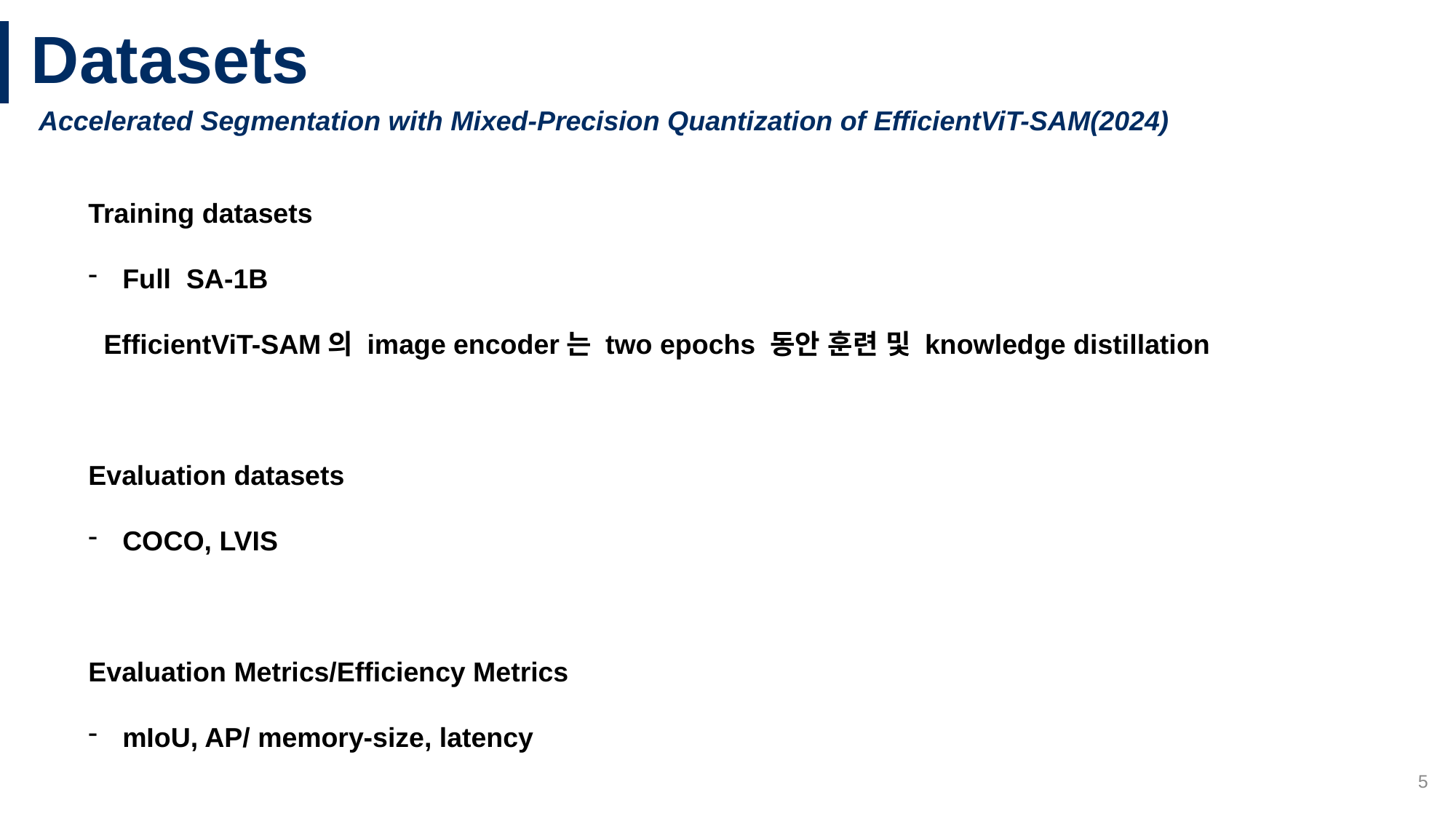

# Datasets
 Accelerated Segmentation with Mixed-Precision Quantization of EfficientViT-SAM(2024)
Training datasets
Full  SA-1B
  EfficientViT-SAM의 image encoder는 two epochs 동안 훈련 및 knowledge distillation

Evaluation datasets
COCO, LVIS

Evaluation Metrics/Efficiency Metrics
mIoU, AP/ memory-size, latency
5